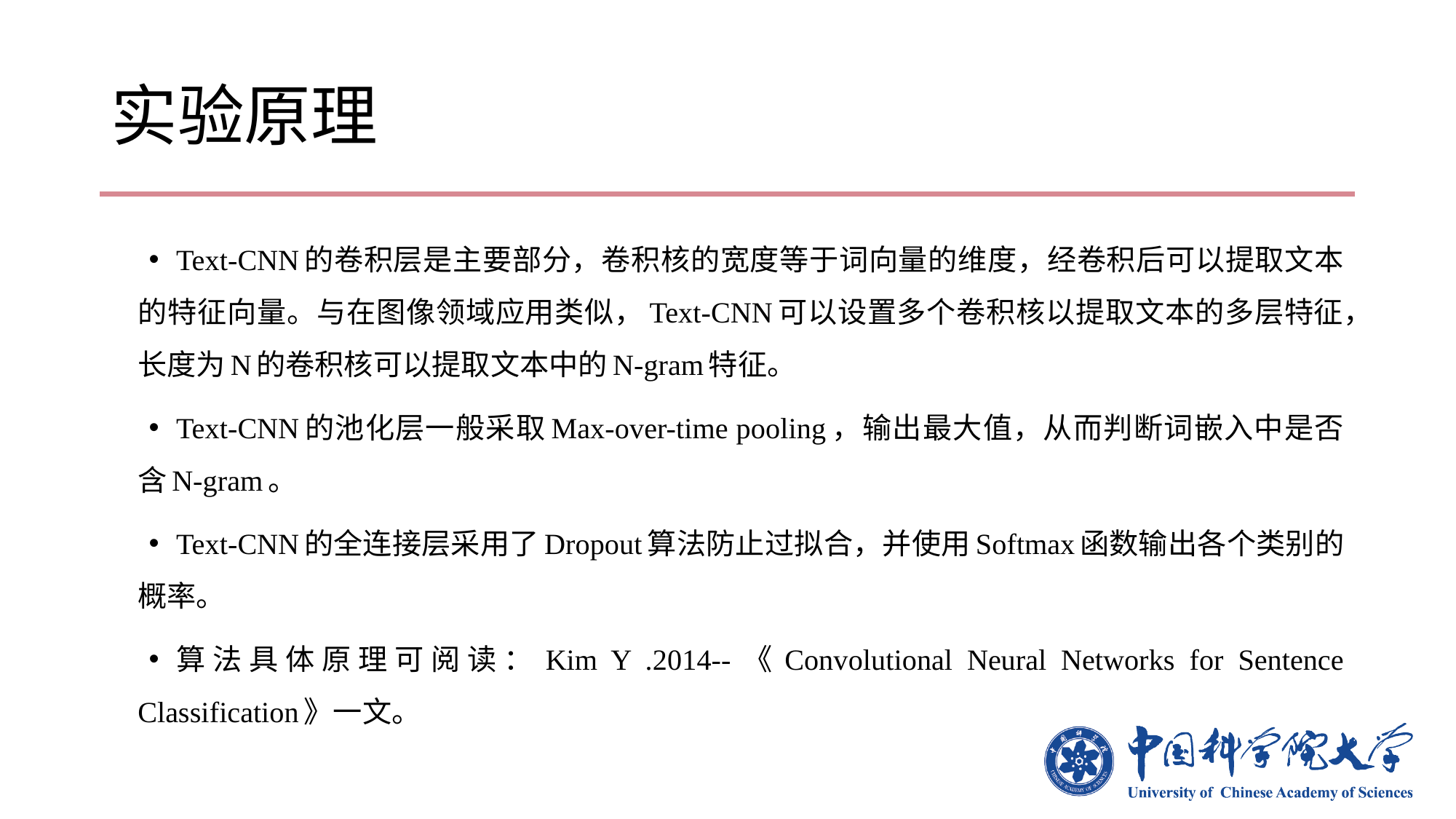

# 实验原理
Text-CNN的卷积层是主要部分，卷积核的宽度等于词向量的维度，经卷积后可以提取文本的特征向量。与在图像领域应用类似，Text-CNN可以设置多个卷积核以提取文本的多层特征，长度为N的卷积核可以提取文本中的N-gram特征。
Text-CNN的池化层一般采取Max-over-time pooling，输出最大值，从而判断词嵌入中是否含N-gram。
Text-CNN的全连接层采用了Dropout算法防止过拟合，并使用Softmax函数输出各个类别的概率。
算法具体原理可阅读：Kim Y .2014--《Convolutional Neural Networks for Sentence Classification》一文。